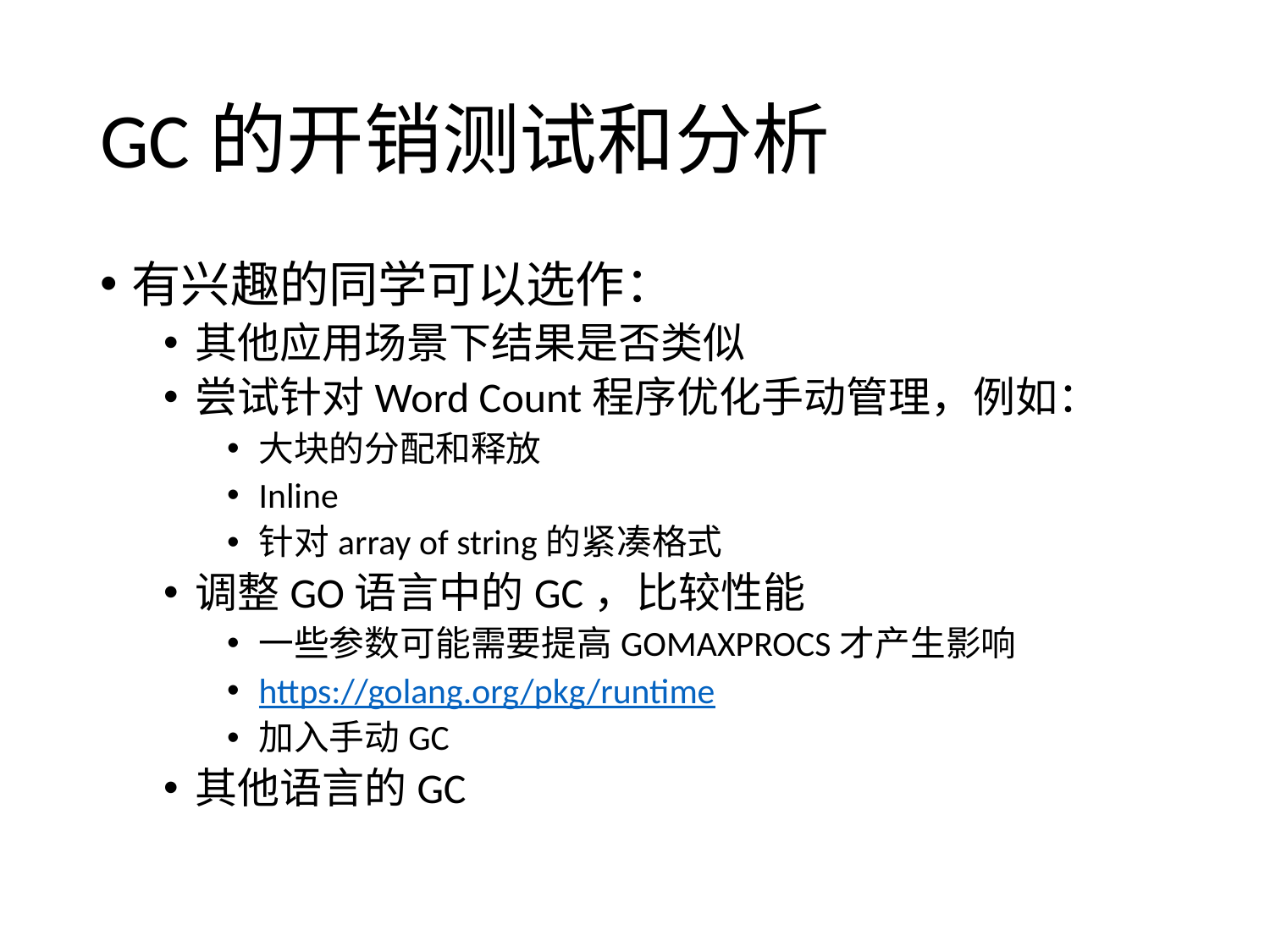

# GC的开销测试和分析
有兴趣的同学可以选作：
其他应用场景下结果是否类似
尝试针对Word Count程序优化手动管理，例如：
大块的分配和释放
Inline
针对array of string的紧凑格式
调整GO语言中的GC，比较性能
一些参数可能需要提高GOMAXPROCS才产生影响
https://golang.org/pkg/runtime
加入手动GC
其他语言的GC